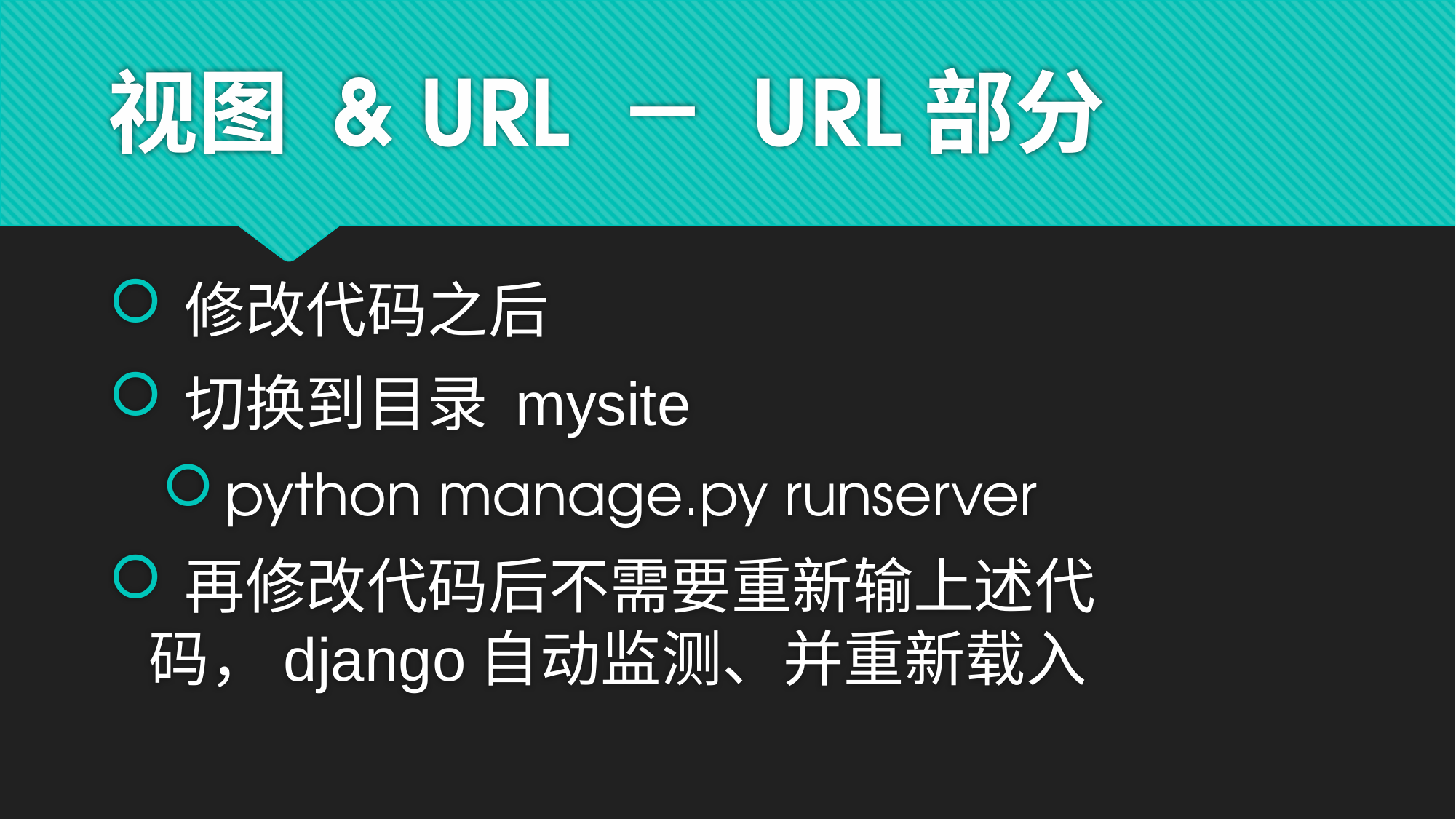

# 视图 & URL － URL部分
 修改代码之后
 切换到目录 mysite
 python manage.py runserver
 再修改代码后不需要重新输上述代码，django自动监测、并重新载入